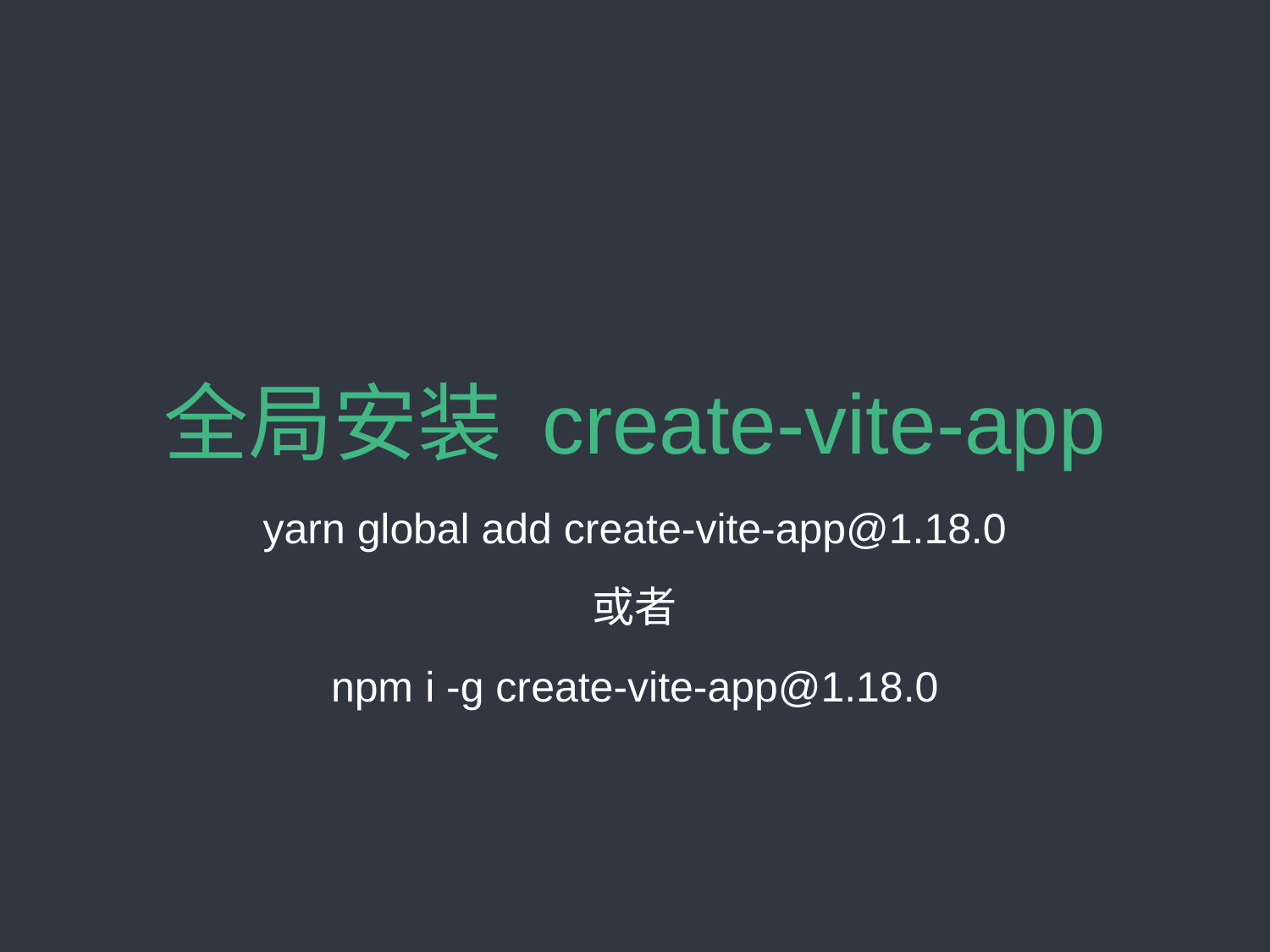

# 全局安装 create-vite-app
yarn global add create-vite-app@1.18.0
或者
npm i -g create-vite-app@1.18.0